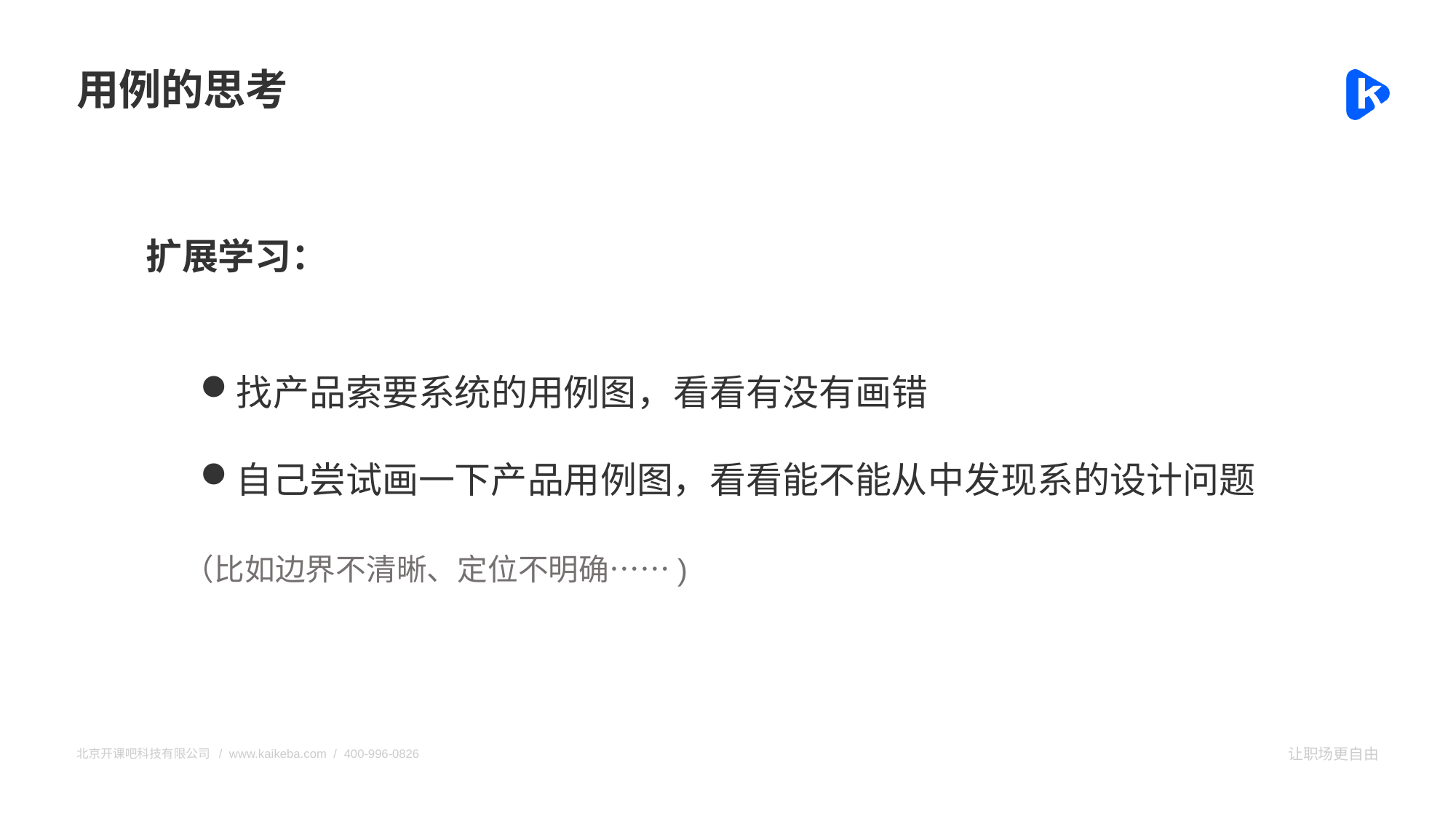

用例的思考
扩展学习：
找产品索要系统的用例图，看看有没有画错
自己尝试画一下产品用例图，看看能不能从中发现系的设计问题
    （比如边界不清晰、定位不明确……)